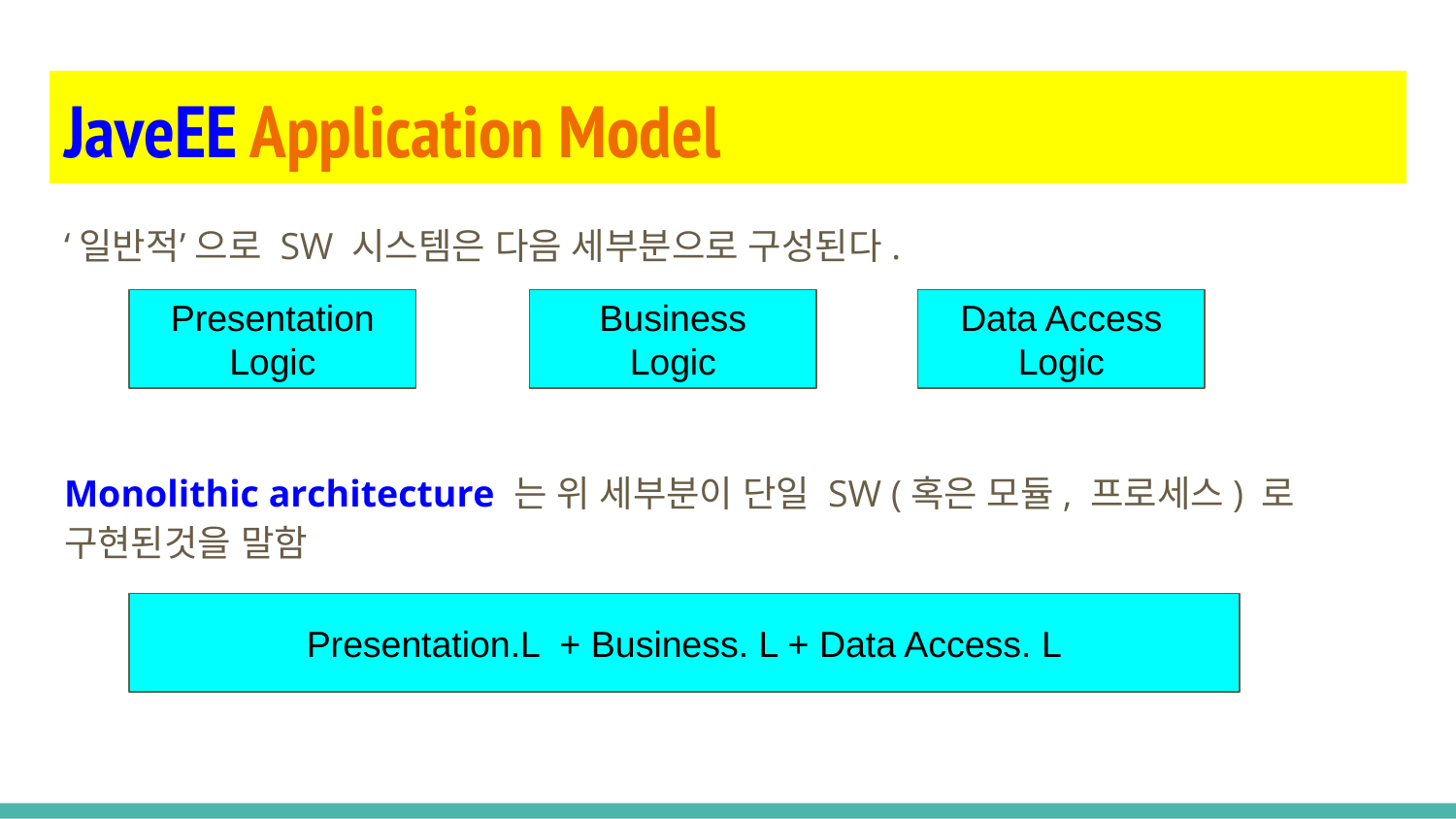

# JaveEE Application Model
‘일반적’ 으로 SW 시스템은 다음 세부분으로 구성된다.

Monolithic architecture 는 위 세부분이 단일 SW (혹은 모듈, 프로세스) 로 구현된것을 말함
Presentation
Logic
Business
Logic
Data Access
Logic
Presentation.L  + Business. L + Data Access. L